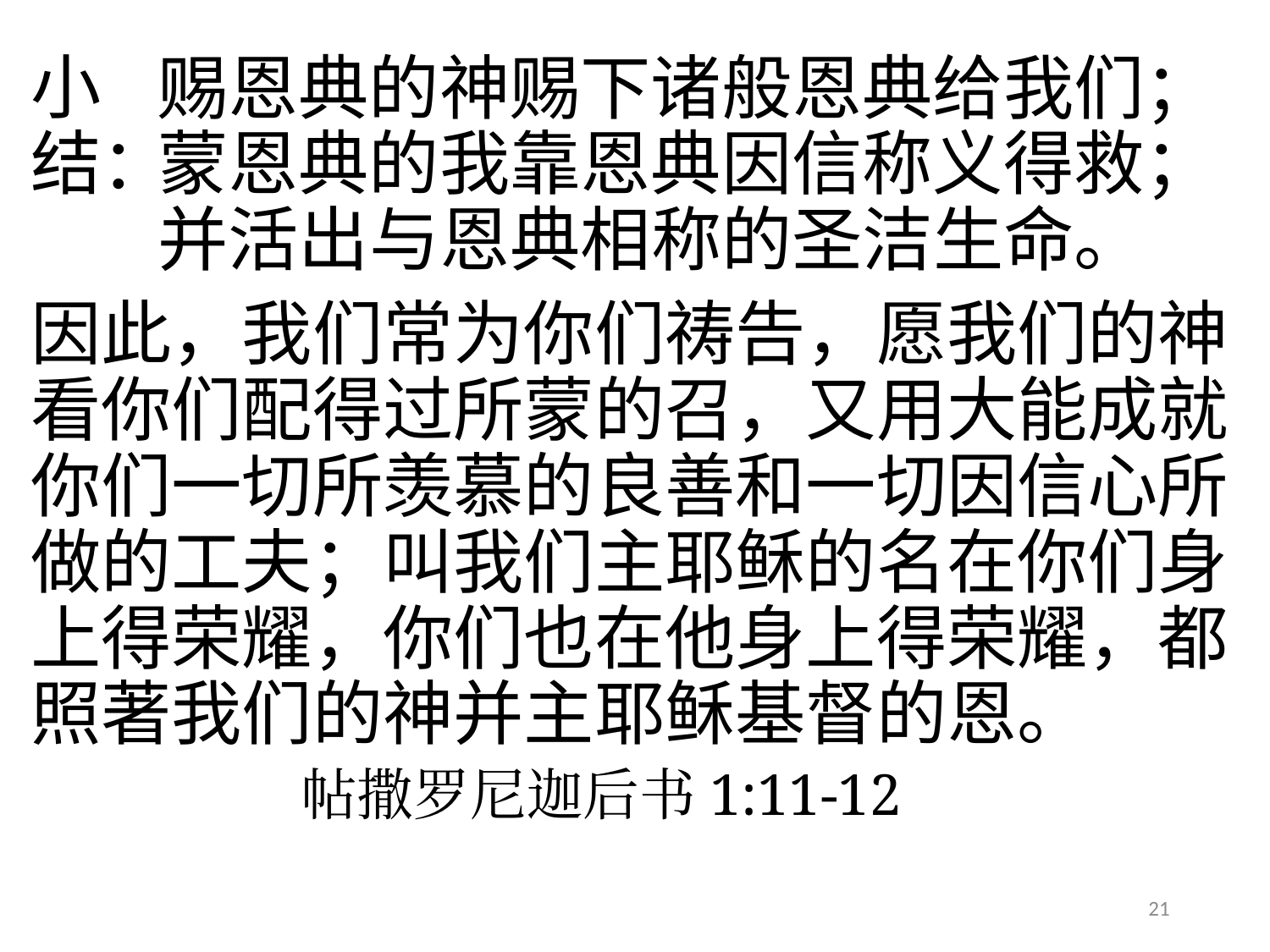

赐恩典的神赐下诸般恩典给我们；
	蒙恩典的我靠恩典因信称义得救；
	并活出与恩典相称的圣洁生命。
因此，我们常为你们祷告，愿我们的神看你们配得过所蒙的召，又用大能成就你们一切所羡慕的良善和一切因信心所做的工夫；叫我们主耶稣的名在你们身上得荣耀，你们也在他身上得荣耀，都照著我们的神并主耶稣基督的恩。
                 帖撒罗尼迦后书1:11-12
小结：
21